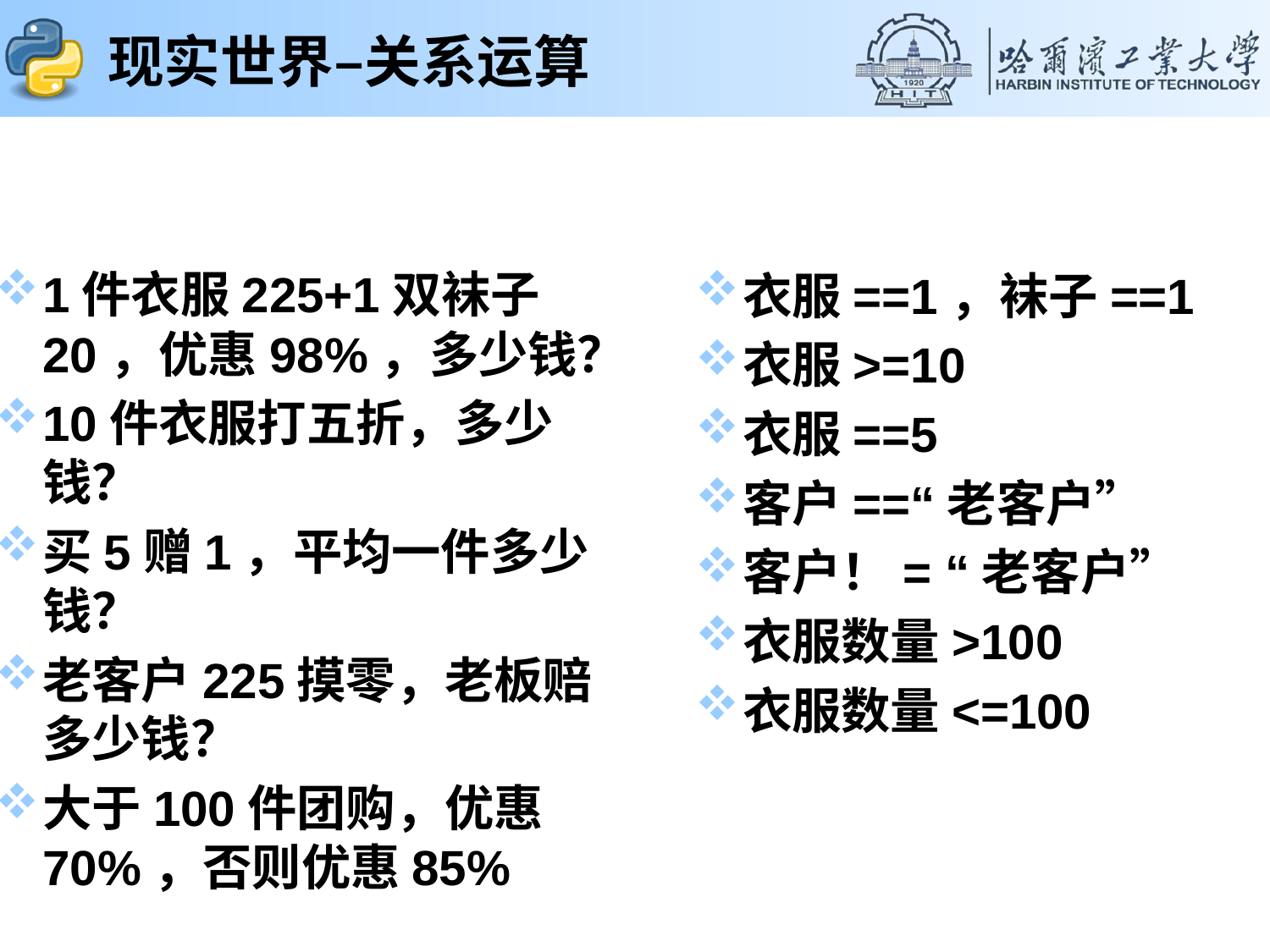

# 现实世界–关系运算
1件衣服225+1双袜子20，优惠98%，多少钱？
10件衣服打五折，多少钱？
买5赠1，平均一件多少钱？
老客户225摸零，老板赔多少钱？
大于100件团购，优惠70%，否则优惠85%
衣服==1，袜子==1
衣服>=10
衣服==5
客户==“老客户”
客户！= “老客户”
衣服数量>100
衣服数量<=100